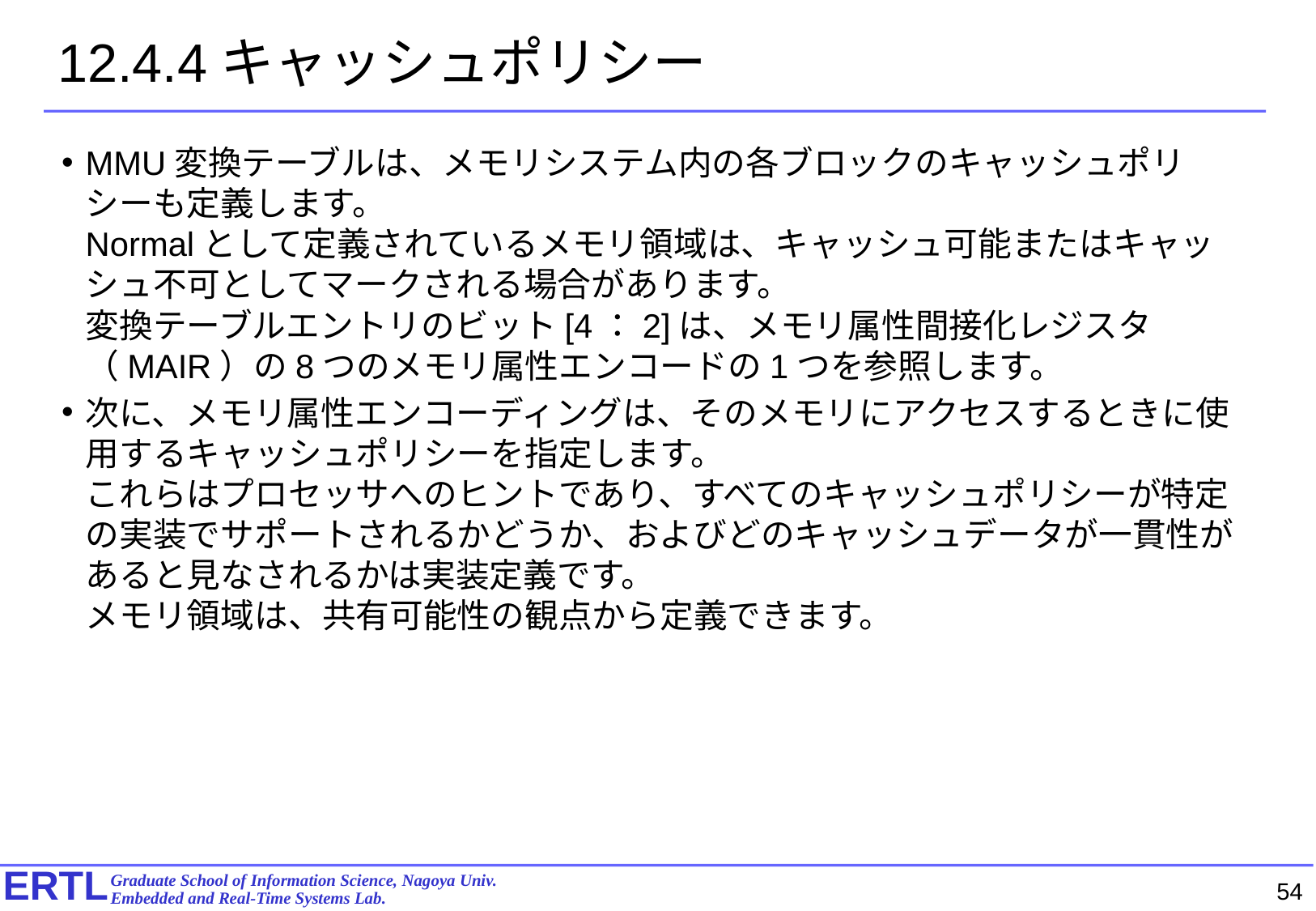

# 12.4.4キャッシュポリシー
MMU変換テーブルは、メモリシステム内の各ブロックのキャッシュポリシーも定義します。
Normalとして定義されているメモリ領域は、キャッシュ可能またはキャッシュ不可としてマークされる場合があります。
変換テーブルエントリのビット[4：2]は、メモリ属性間接化レジスタ（MAIR）の8つのメモリ属性エンコードの1つを参照します。
次に、メモリ属性エンコーディングは、そのメモリにアクセスするときに使用するキャッシュポリシーを指定します。
これらはプロセッサへのヒントであり、すべてのキャッシュポリシーが特定の実装でサポートされるかどうか、およびどのキャッシュデータが一貫性があると見なされるかは実装定義です。
メモリ領域は、共有可能性の観点から定義できます。
54